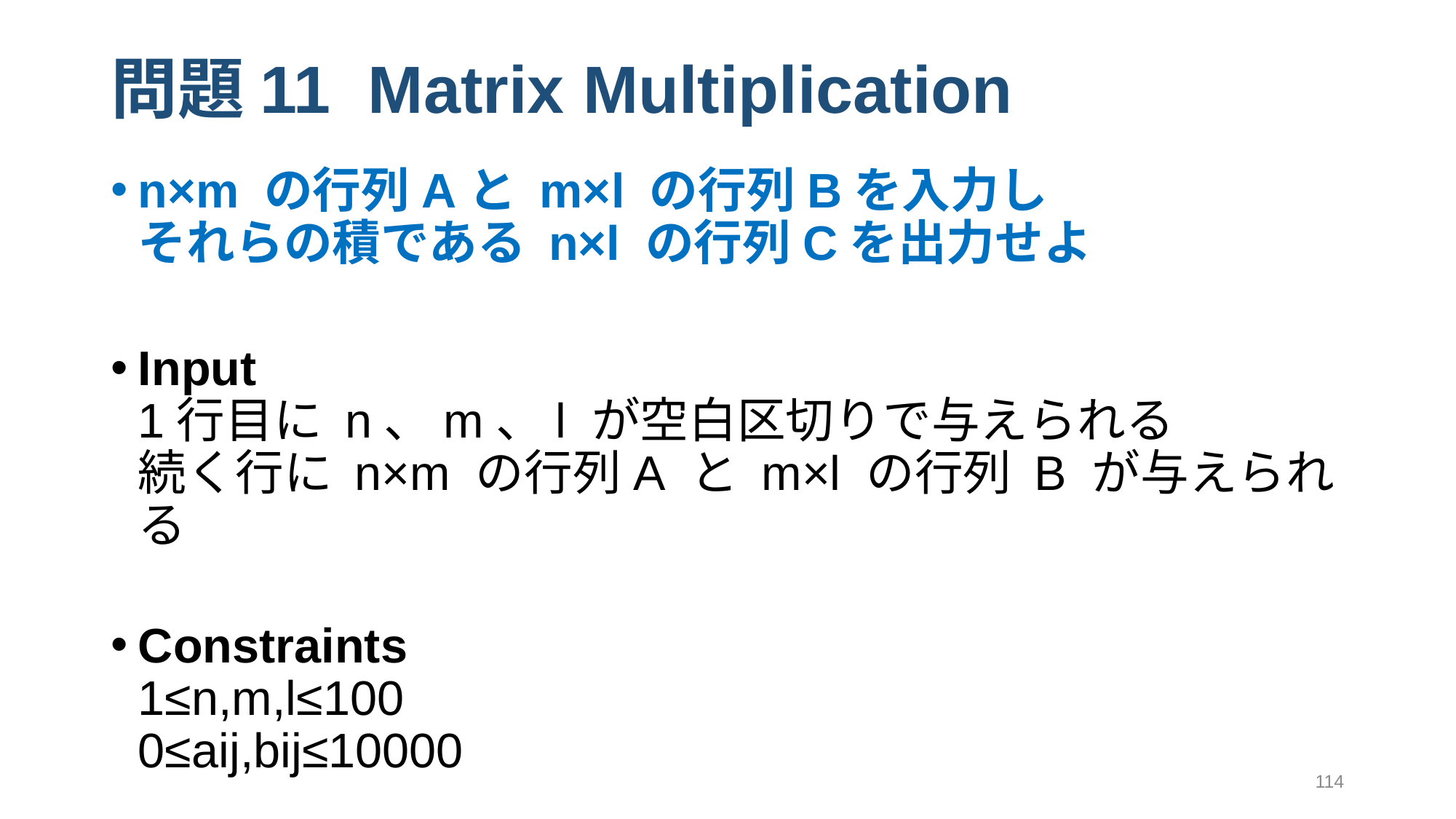

# 問題11  Matrix Multiplication
n×m の行列Aと m×l の行列Bを入力し
それらの積である n×l の行列Cを出力せよ
Input
1行目に n、m、l が空白区切りで与えられる
続く行に n×m の行列A と m×l の行列 B が与えられる
Constraints
1≤n,m,l≤100
0≤aij,bij≤10000
114